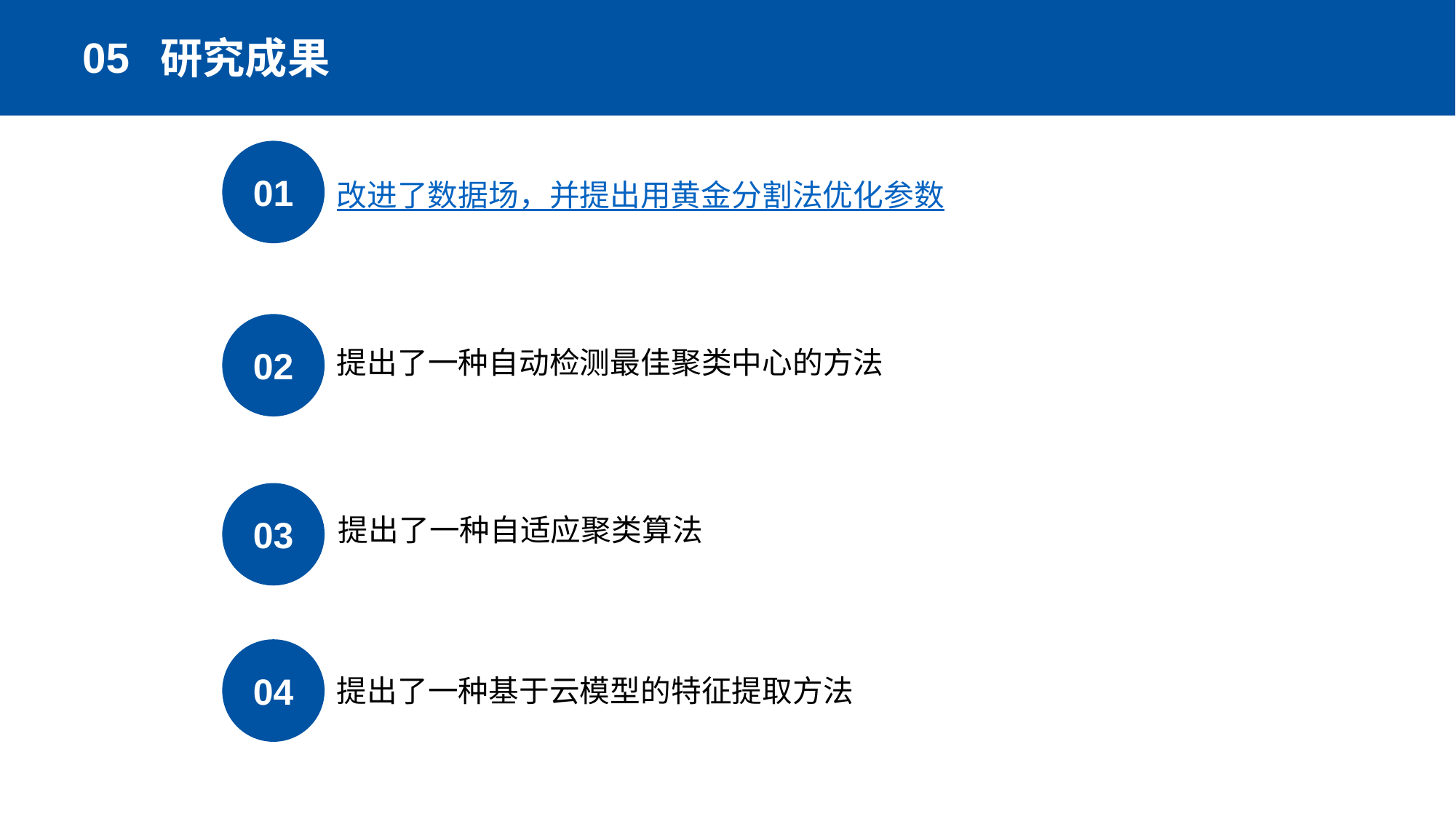

05
研究成果

01
改进了数据场，并提出用黄金分割法优化参数
02
提出了一种自动检测最佳聚类中心的方法
03
提出了一种自适应聚类算法
04
提出了一种基于云模型的特征提取方法